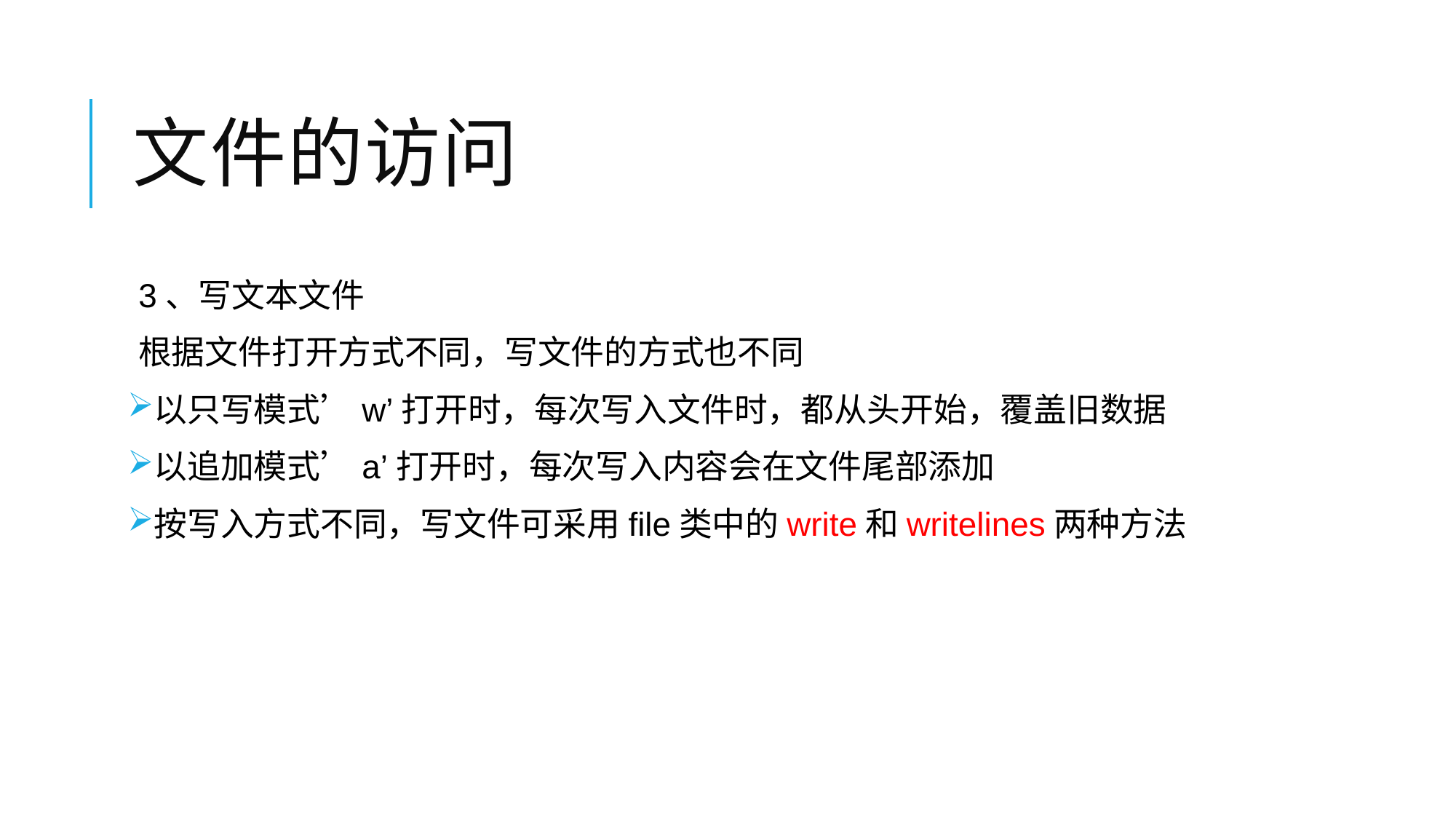

# 文件的访问
3、写文本文件
根据文件打开方式不同，写文件的方式也不同
以只写模式’w’打开时，每次写入文件时，都从头开始，覆盖旧数据
以追加模式’a’打开时，每次写入内容会在文件尾部添加
按写入方式不同，写文件可采用file类中的write和writelines两种方法